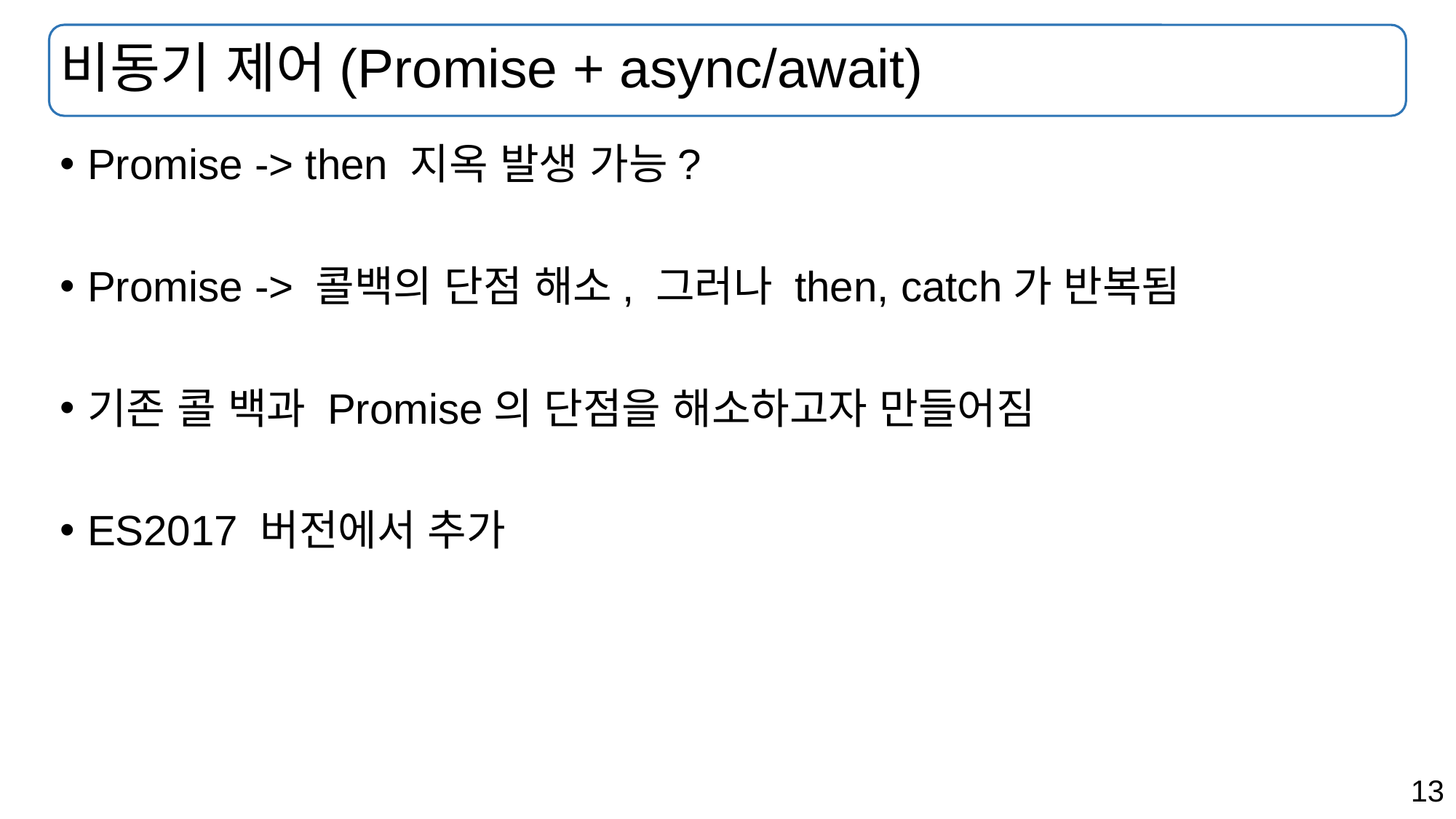

# 비동기 제어(Promise + async/await)
Promise -> then 지옥 발생 가능?

Promise -> 콜백의 단점 해소, 그러나 then, catch가 반복됨

기존 콜 백과 Promise의 단점을 해소하고자 만들어짐

ES2017 버전에서 추가